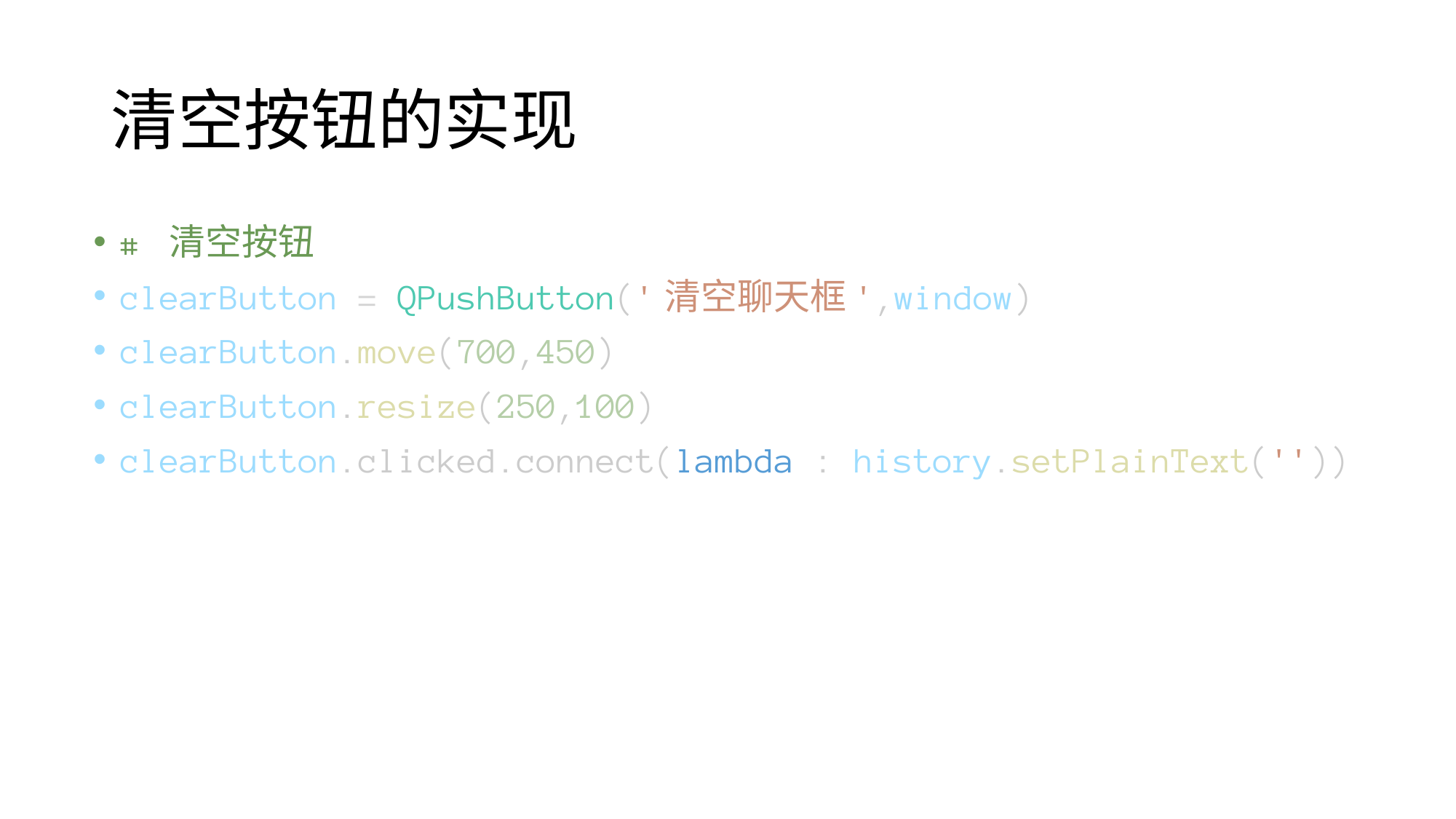

# 清空按钮的实现
# 清空按钮
clearButton = QPushButton('清空聊天框',window)
clearButton.move(700,450)
clearButton.resize(250,100)
clearButton.clicked.connect(lambda : history.setPlainText(''))